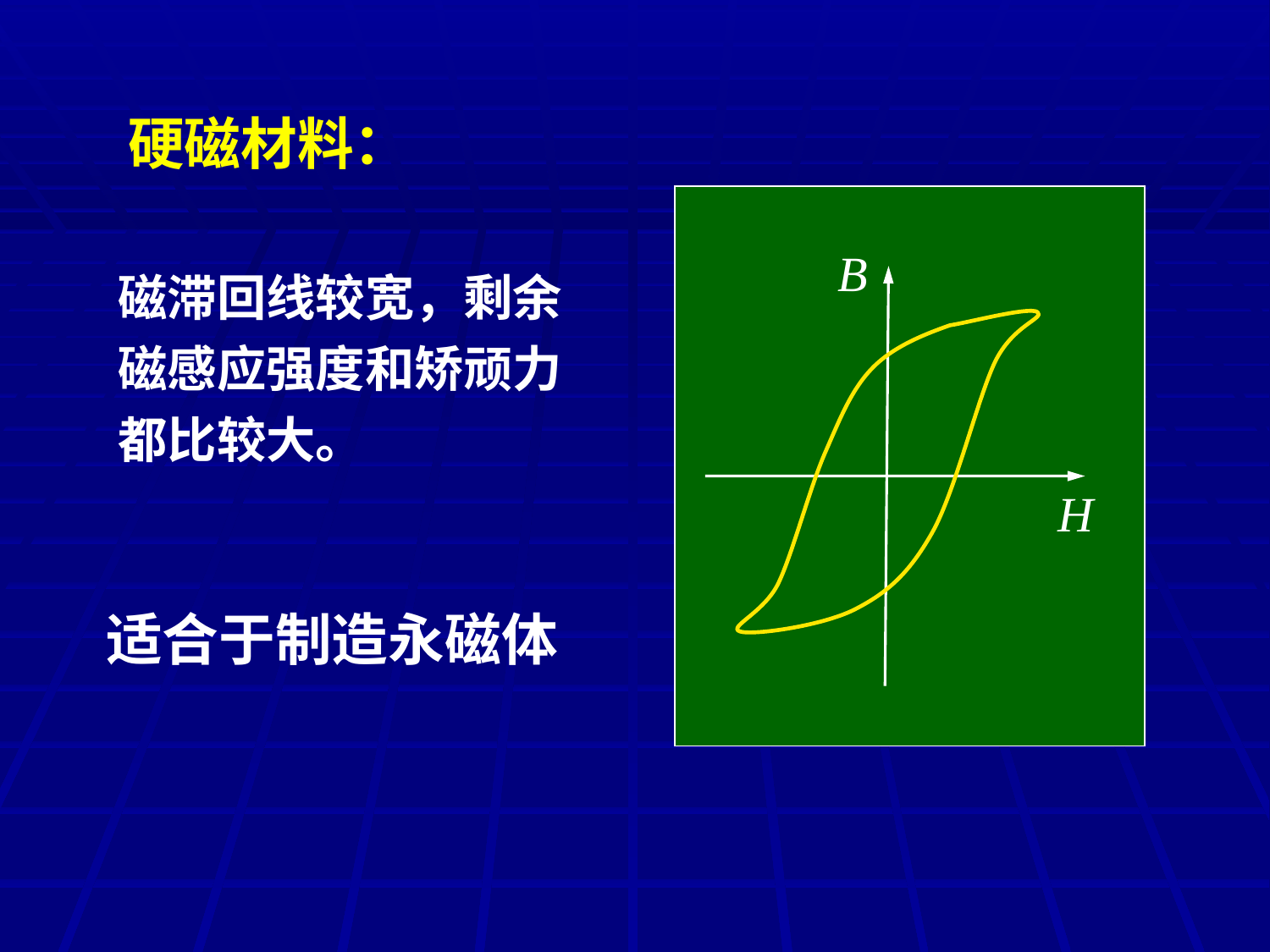

硬磁材料：

B

H
磁滞回线较宽，剩余磁感应强度和矫顽力都比较大。
适合于制造永磁体